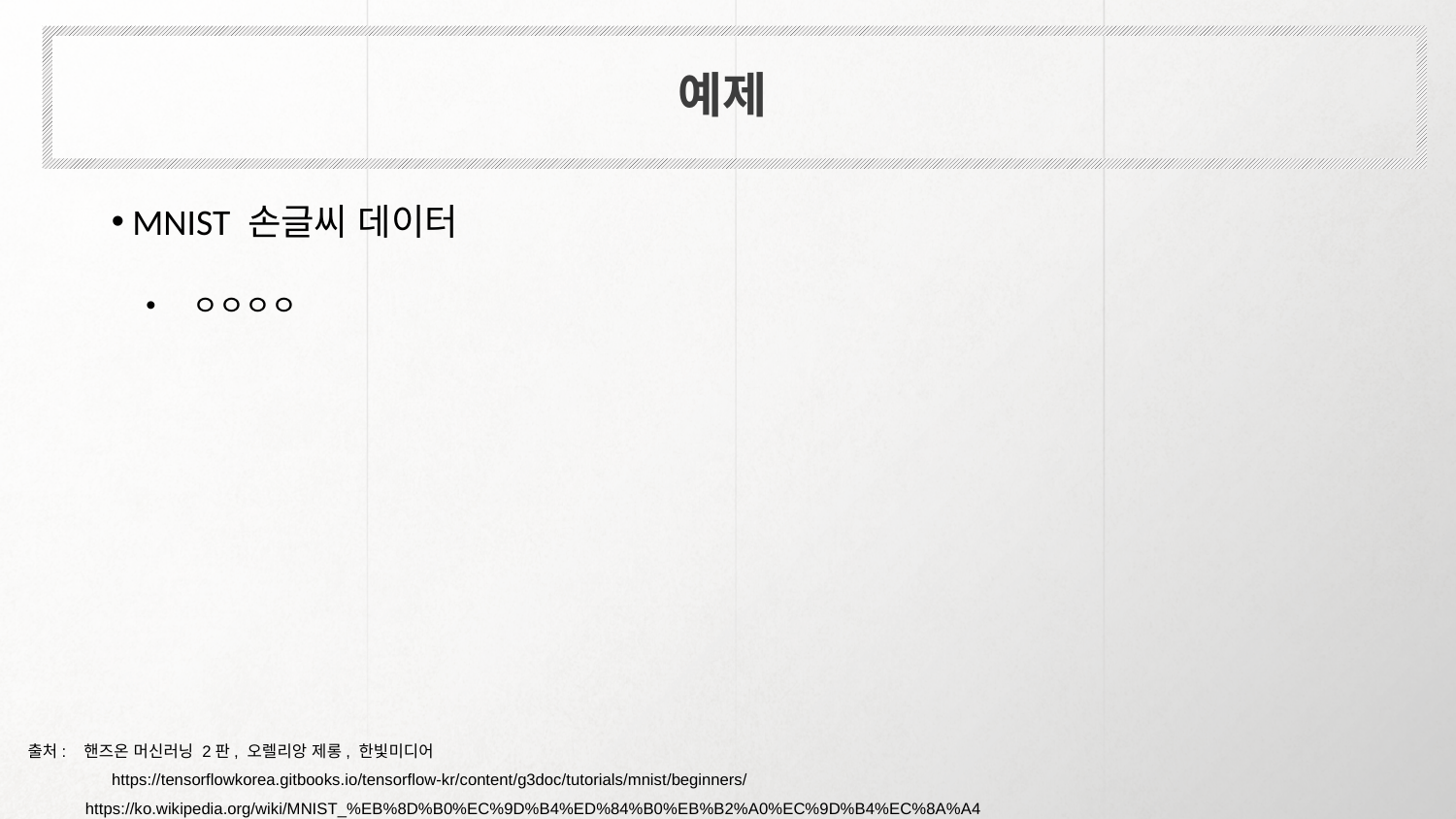

예제
 MNIST 손글씨 데이터
  ㅇㅇㅇㅇ

출처:   핸즈온 머신러닝 2판, 오렐리앙 제롱, 한빛미디어
https://tensorflowkorea.gitbooks.io/tensorflow-kr/content/g3doc/tutorials/mnist/beginners/
https://ko.wikipedia.org/wiki/MNIST_%EB%8D%B0%EC%9D%B4%ED%84%B0%EB%B2%A0%EC%9D%B4%EC%8A%A4